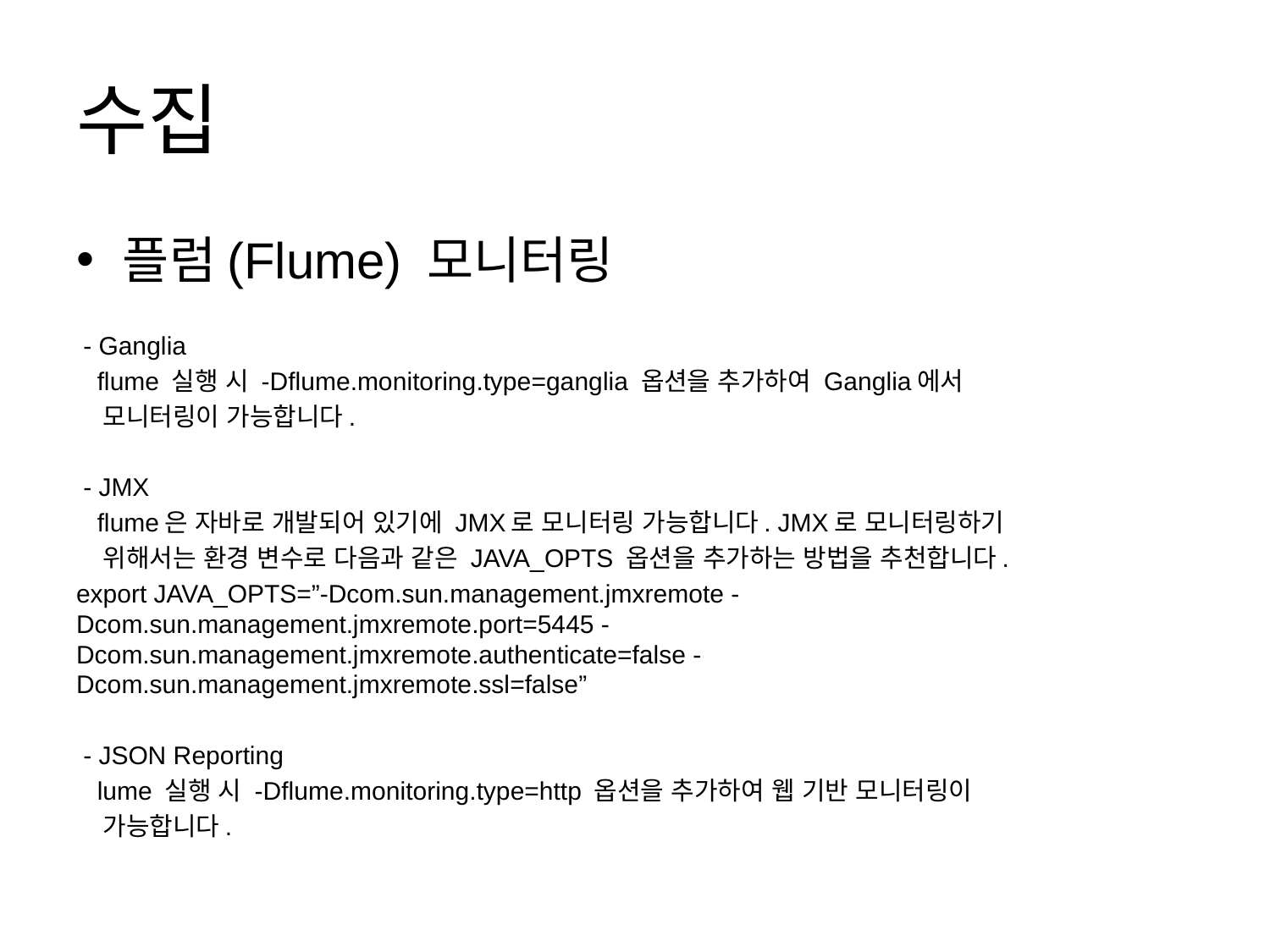

# 수집
플럼(Flume) 모니터링

 - Ganglia
   flume 실행 시 -Dflume.monitoring.type=ganglia 옵션을 추가하여 Ganglia에서
   모니터링이 가능합니다.

 - JMX
   flume은 자바로 개발되어 있기에 JMX로 모니터링 가능합니다. JMX로 모니터링하기
   위해서는 환경 변수로 다음과 같은 JAVA_OPTS 옵션을 추가하는 방법을 추천합니다.
export JAVA_OPTS=”-Dcom.sun.management.jmxremote -    Dcom.sun.management.jmxremote.port=5445 -Dcom.sun.management.jmxremote.authenticate=false -Dcom.sun.management.jmxremote.ssl=false”

 - JSON Reporting
   lume 실행 시 -Dflume.monitoring.type=http 옵션을 추가하여 웹 기반 모니터링이
   가능합니다.